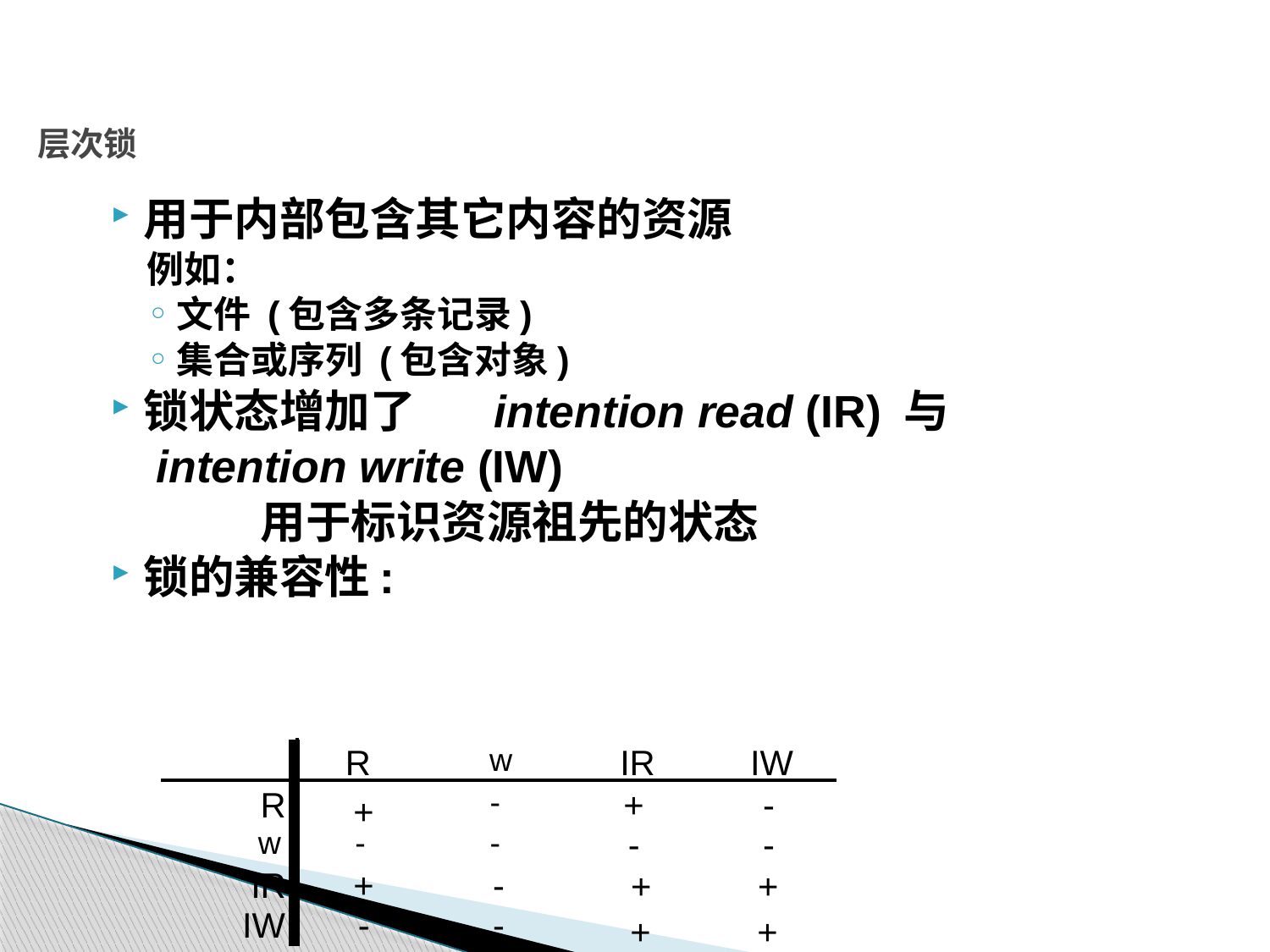

# 层次锁
用于内部包含其它内容的资源
例如：
文件 (包含多条记录)
集合或序列 (包含对象)
锁状态增加了	intention read (IR) 与
				 intention write (IW)
	 		用于标识资源祖先的状态
锁的兼容性:

R

w

IR

IW

 R

-

+

-

+

w

-

-

-

-

IR

+

-

+
+

IW

-

-

+
+